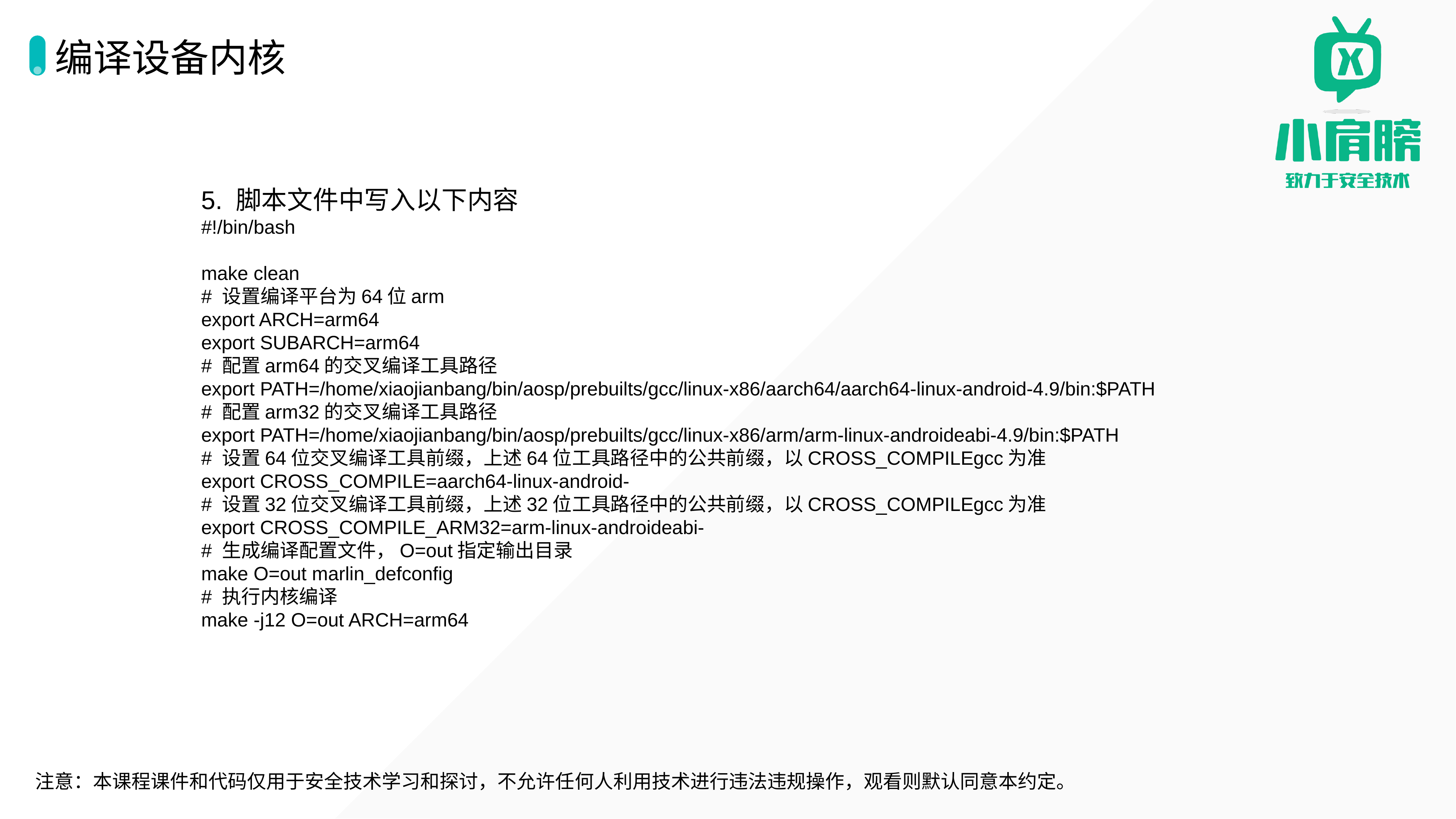

# 编译设备内核
5. 脚本文件中写入以下内容
#!/bin/bash

make clean
# 设置编译平台为64位arm
export ARCH=arm64
export SUBARCH=arm64
# 配置arm64的交叉编译工具路径
export PATH=/home/xiaojianbang/bin/aosp/prebuilts/gcc/linux-x86/aarch64/aarch64-linux-android-4.9/bin:$PATH
# 配置arm32的交叉编译工具路径
export PATH=/home/xiaojianbang/bin/aosp/prebuilts/gcc/linux-x86/arm/arm-linux-androideabi-4.9/bin:$PATH
# 设置64位交叉编译工具前缀，上述64位工具路径中的公共前缀，以CROSS_COMPILEgcc为准
export CROSS_COMPILE=aarch64-linux-android-
# 设置32位交叉编译工具前缀，上述32位工具路径中的公共前缀，以CROSS_COMPILEgcc为准
export CROSS_COMPILE_ARM32=arm-linux-androideabi-
# 生成编译配置文件，O=out指定输出目录
make O=out marlin_defconfig
# 执行内核编译
make -j12 O=out ARCH=arm64